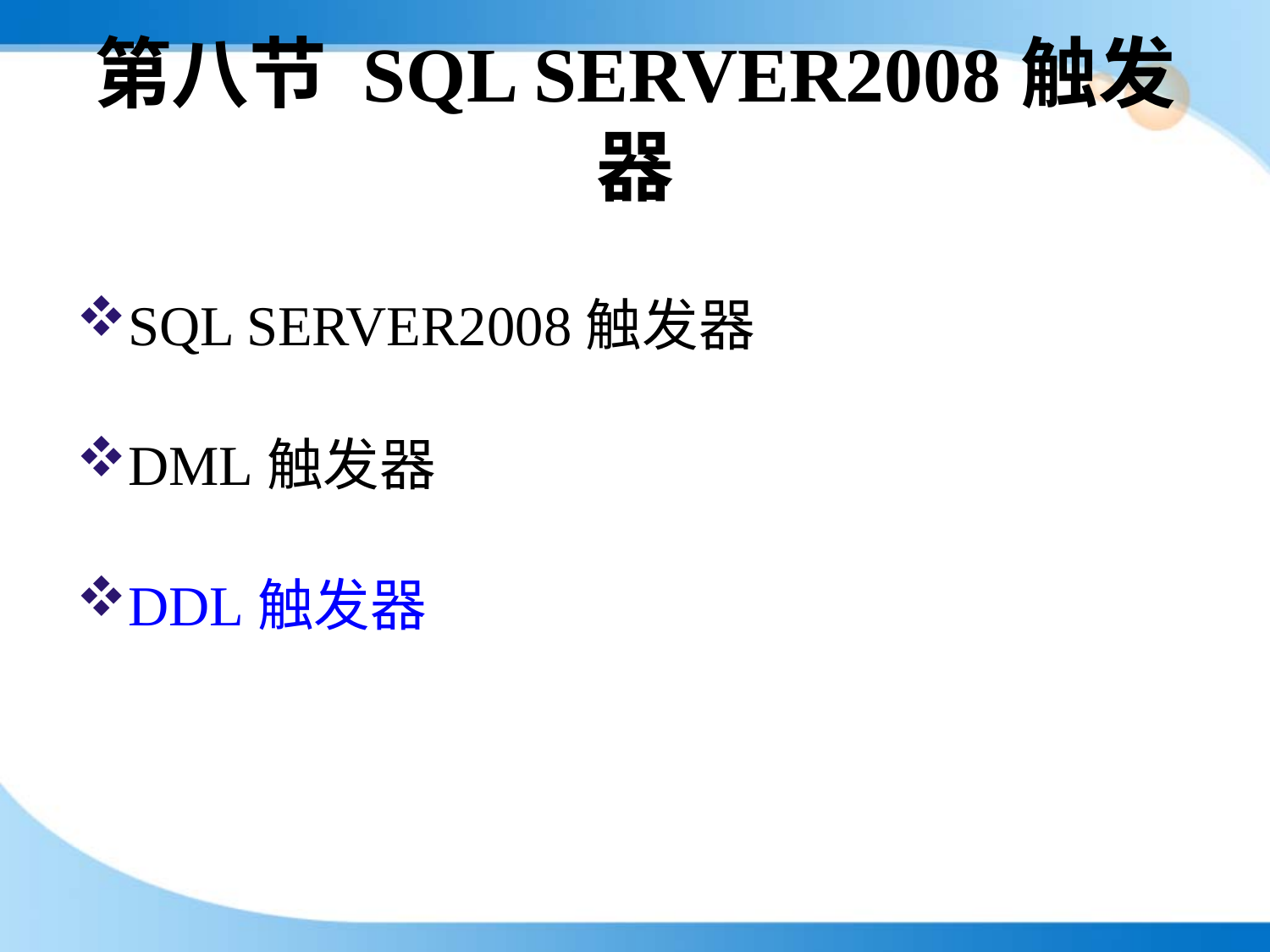

# 第八节 SQL SERVER2008触发器
SQL SERVER2008触发器
DML触发器
DDL触发器